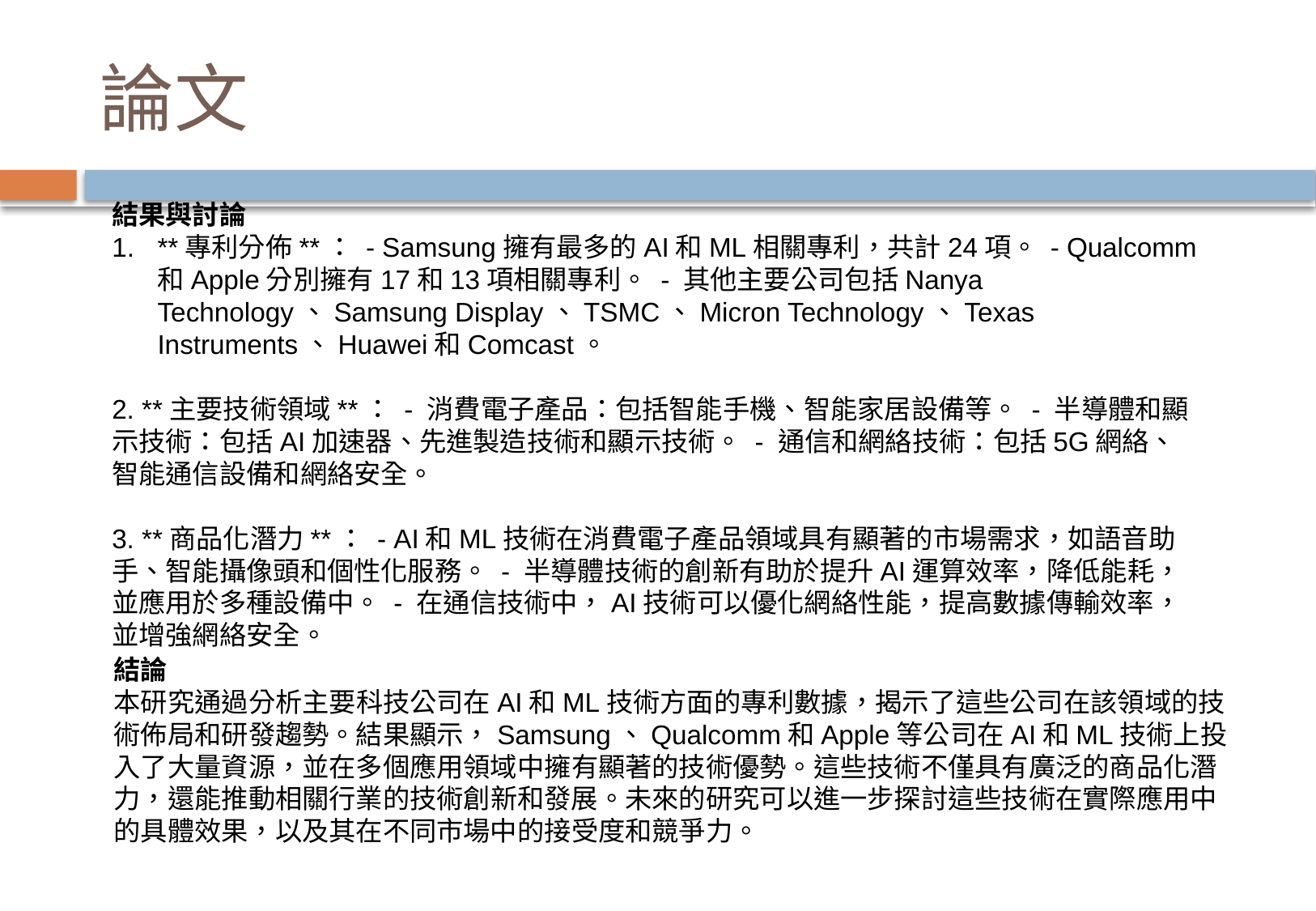

# 論文
結果與討論
**專利分佈**： - Samsung擁有最多的AI和ML相關專利，共計24項。 - Qualcomm和Apple分別擁有17和13項相關專利。 - 其他主要公司包括Nanya Technology、Samsung Display、TSMC、Micron Technology、Texas Instruments、Huawei和Comcast。

2. **主要技術領域**： - 消費電子產品：包括智能手機、智能家居設備等。 - 半導體和顯示技術：包括AI加速器、先進製造技術和顯示技術。 - 通信和網絡技術：包括5G網絡、智能通信設備和網絡安全。

3. **商品化潛力**： - AI和ML技術在消費電子產品領域具有顯著的市場需求，如語音助手、智能攝像頭和個性化服務。 - 半導體技術的創新有助於提升AI運算效率，降低能耗，並應用於多種設備中。 - 在通信技術中，AI技術可以優化網絡性能，提高數據傳輸效率，並增強網絡安全。
結論
本研究通過分析主要科技公司在AI和ML技術方面的專利數據，揭示了這些公司在該領域的技術佈局和研發趨勢。結果顯示，Samsung、Qualcomm和Apple等公司在AI和ML技術上投入了大量資源，並在多個應用領域中擁有顯著的技術優勢。這些技術不僅具有廣泛的商品化潛力，還能推動相關行業的技術創新和發展。未來的研究可以進一步探討這些技術在實際應用中的具體效果，以及其在不同市場中的接受度和競爭力。